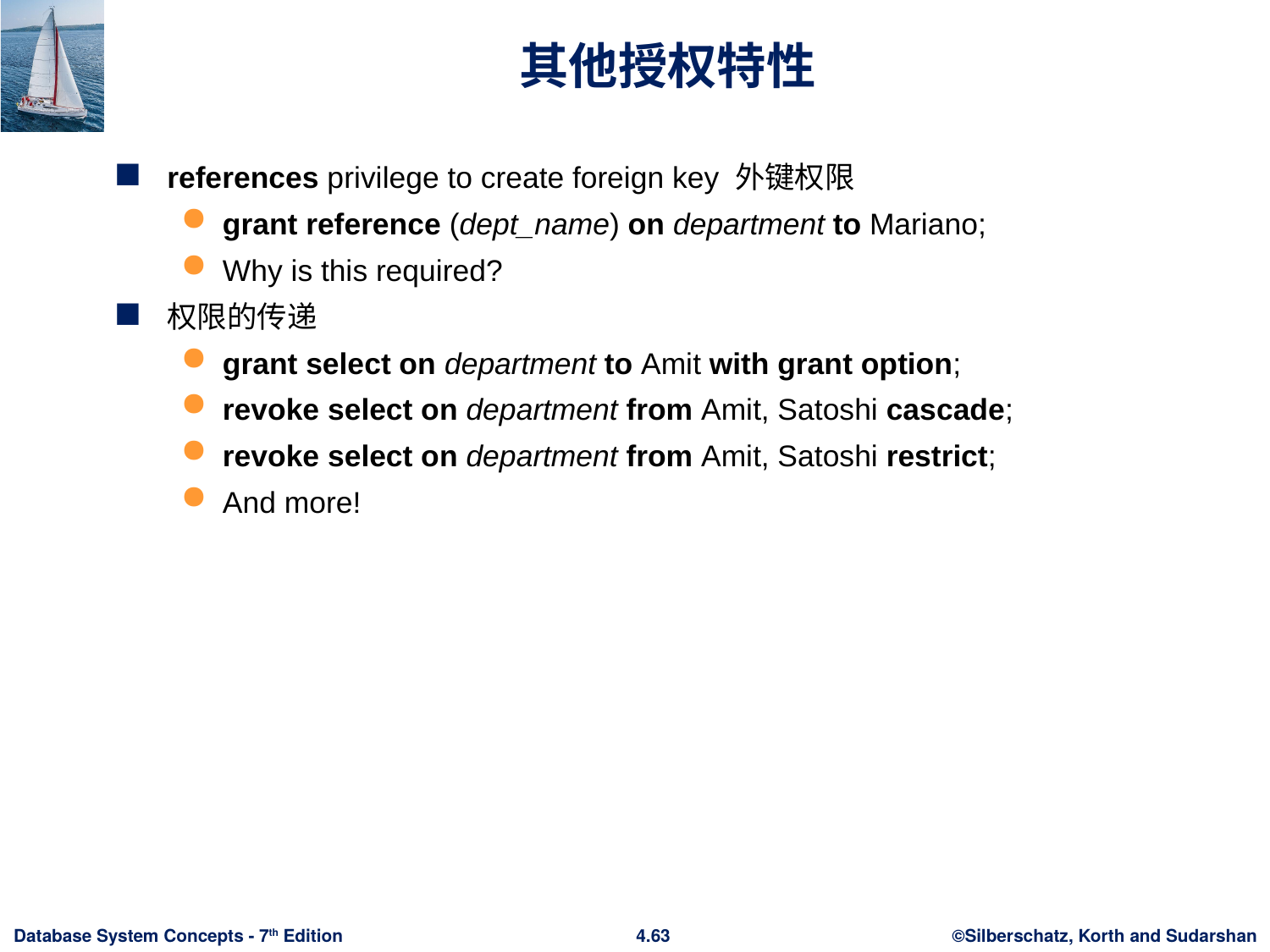

# 其他授权特性
references privilege to create foreign key 外键权限
grant reference (dept_name) on department to Mariano;
Why is this required?
权限的传递
grant select on department to Amit with grant option;
revoke select on department from Amit, Satoshi cascade;
revoke select on department from Amit, Satoshi restrict;
And more!